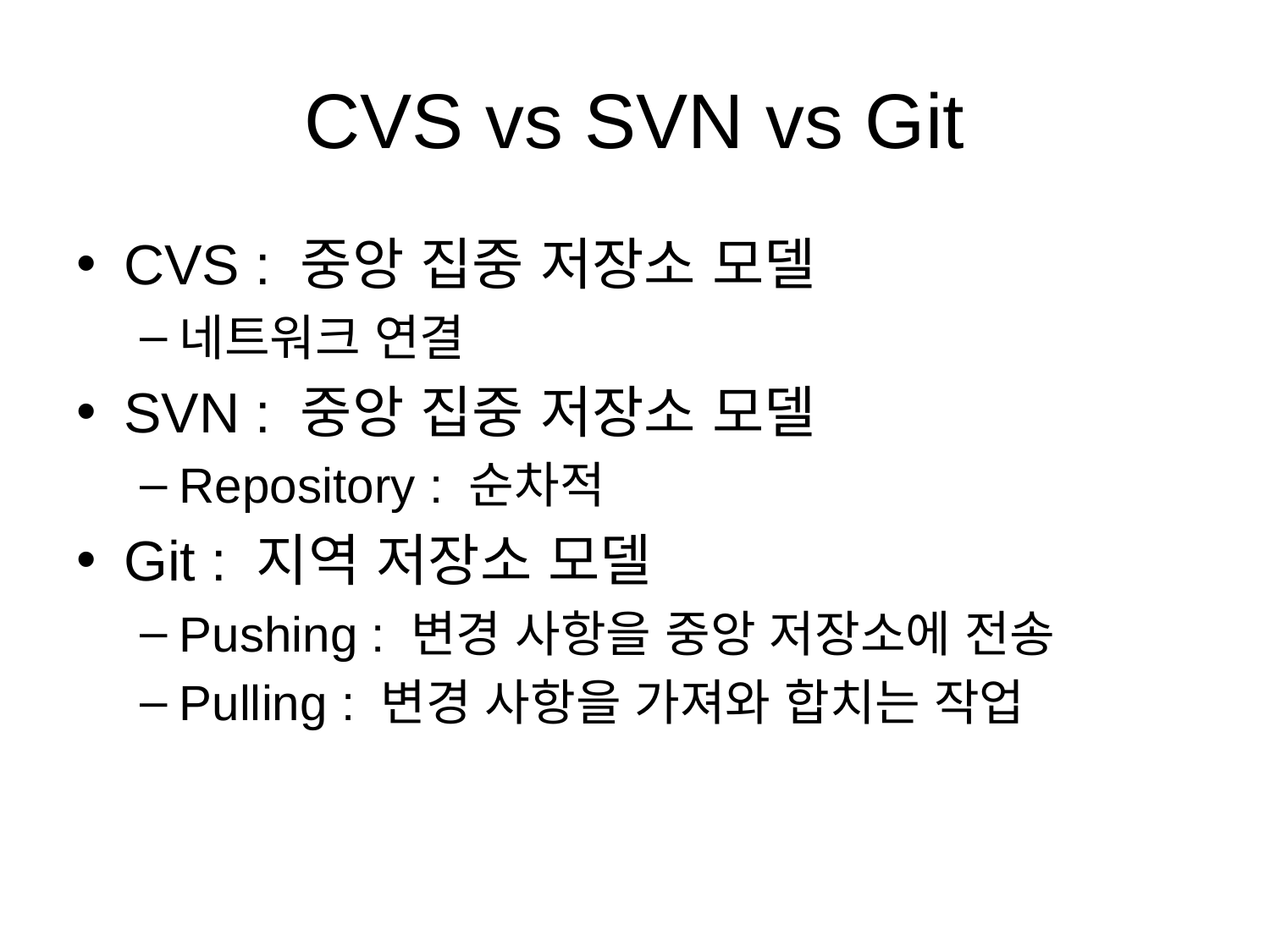

# CVS vs SVN vs Git
CVS : 중앙 집중 저장소 모델
네트워크 연결
SVN : 중앙 집중 저장소 모델
Repository : 순차적
Git : 지역 저장소 모델
Pushing : 변경 사항을 중앙 저장소에 전송
Pulling : 변경 사항을 가져와 합치는 작업